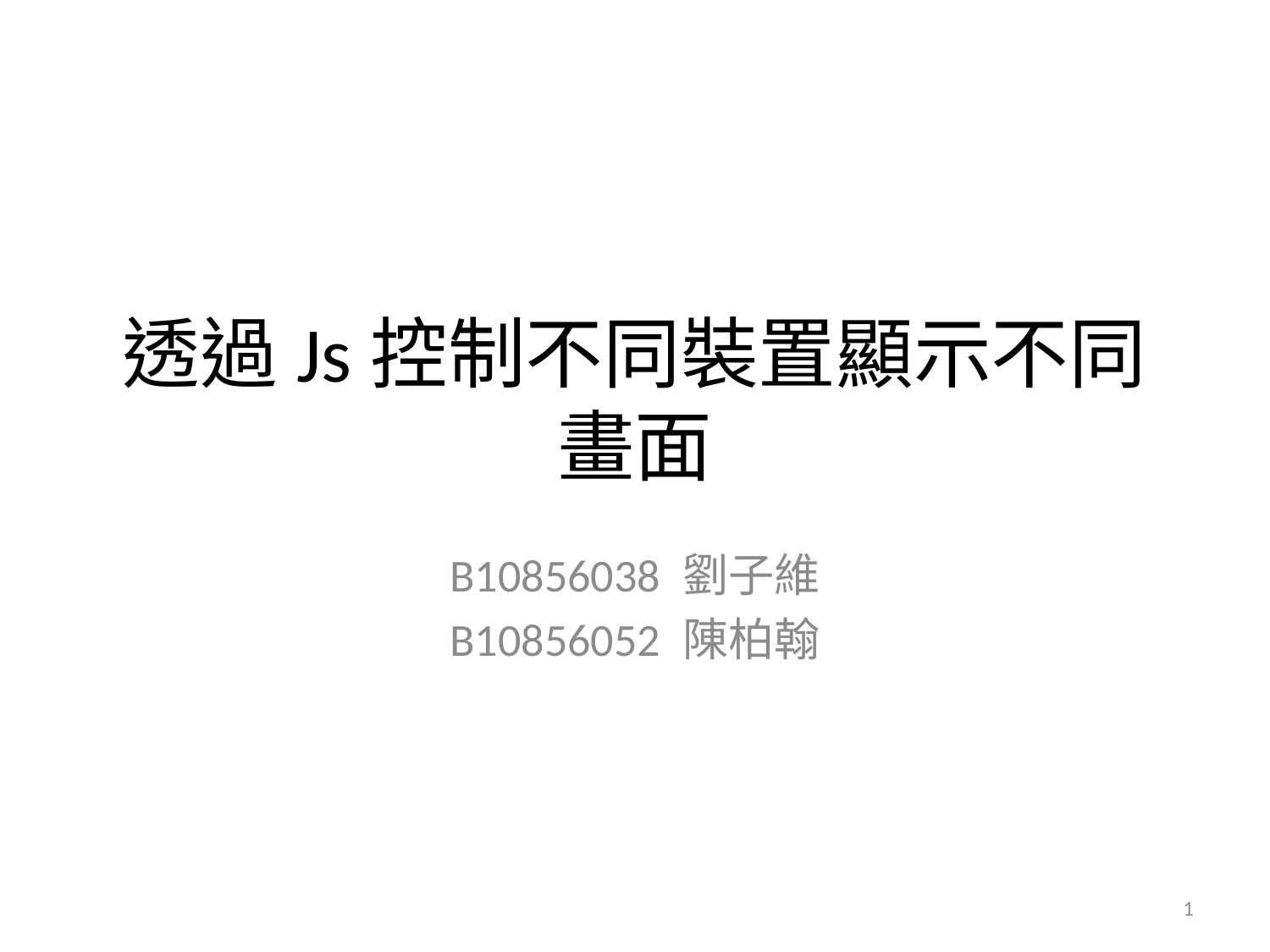

# 透過Js控制不同裝置顯示不同畫面
B10856038 劉子維
B10856052 陳柏翰
1